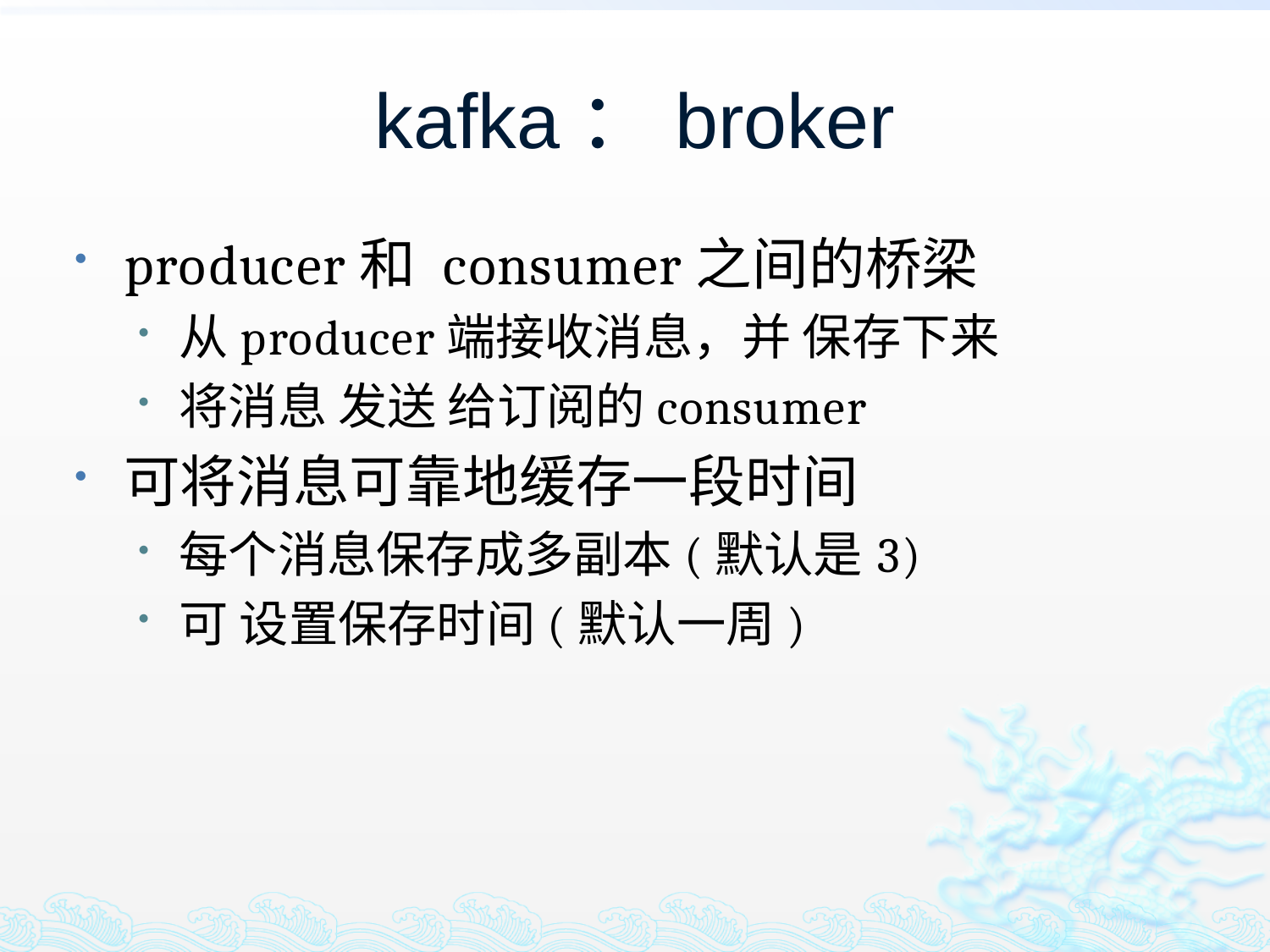

# kafka：broker
producer和 consumer之间的桥梁
从producer端接收消息，并 保存下来
将消息 发送 给订阅的consumer
可将消息可靠地缓存一段时间
每个消息保存成多副本(默认是3)
可 设置保存时间(默认一周)